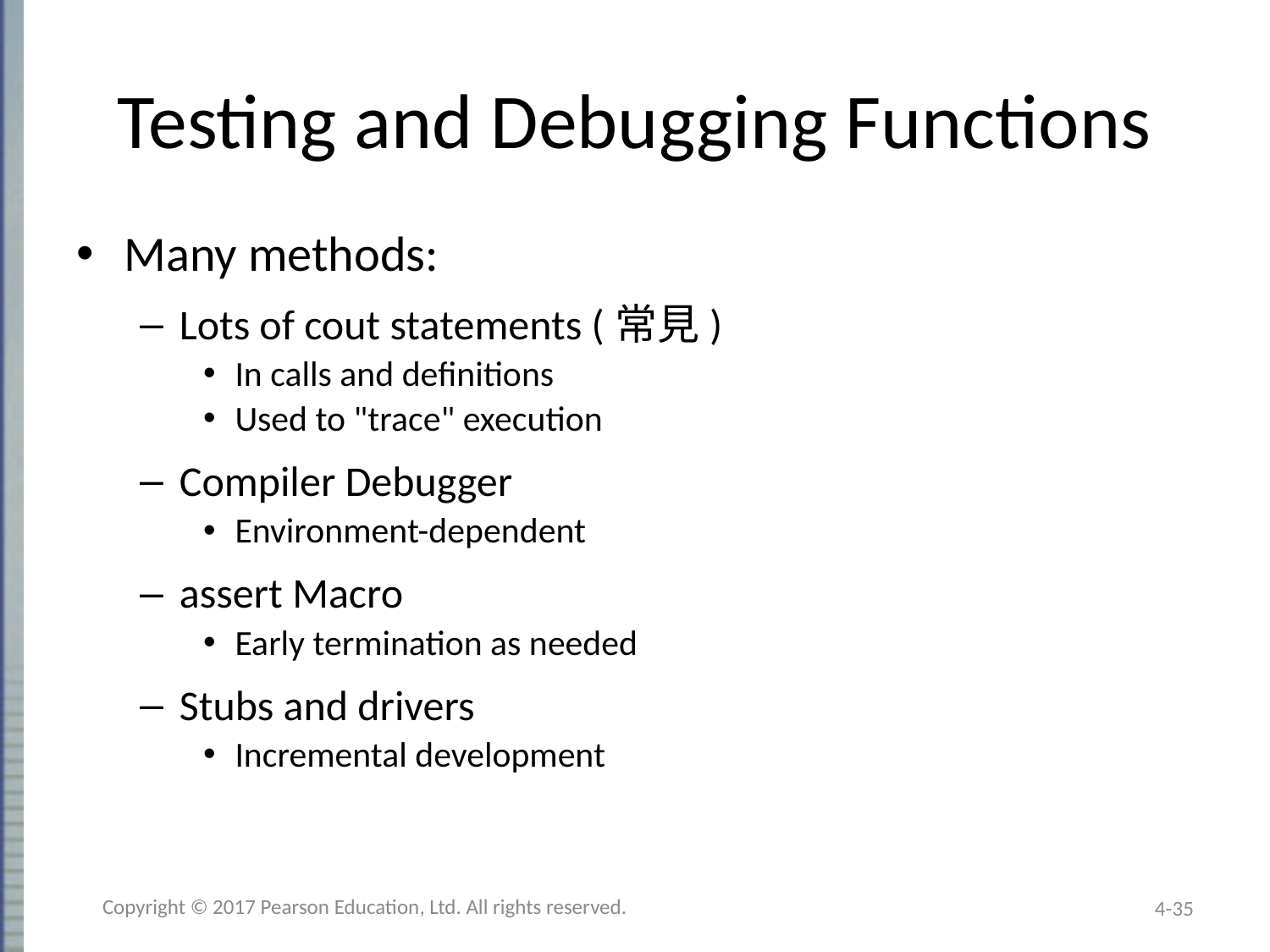

# Testing and Debugging Functions
Many methods:
Lots of cout statements (常見)
In calls and definitions
Used to "trace" execution
Compiler Debugger
Environment-dependent
assert Macro
Early termination as needed
Stubs and drivers
Incremental development
Copyright © 2017 Pearson Education, Ltd. All rights reserved.
4-35